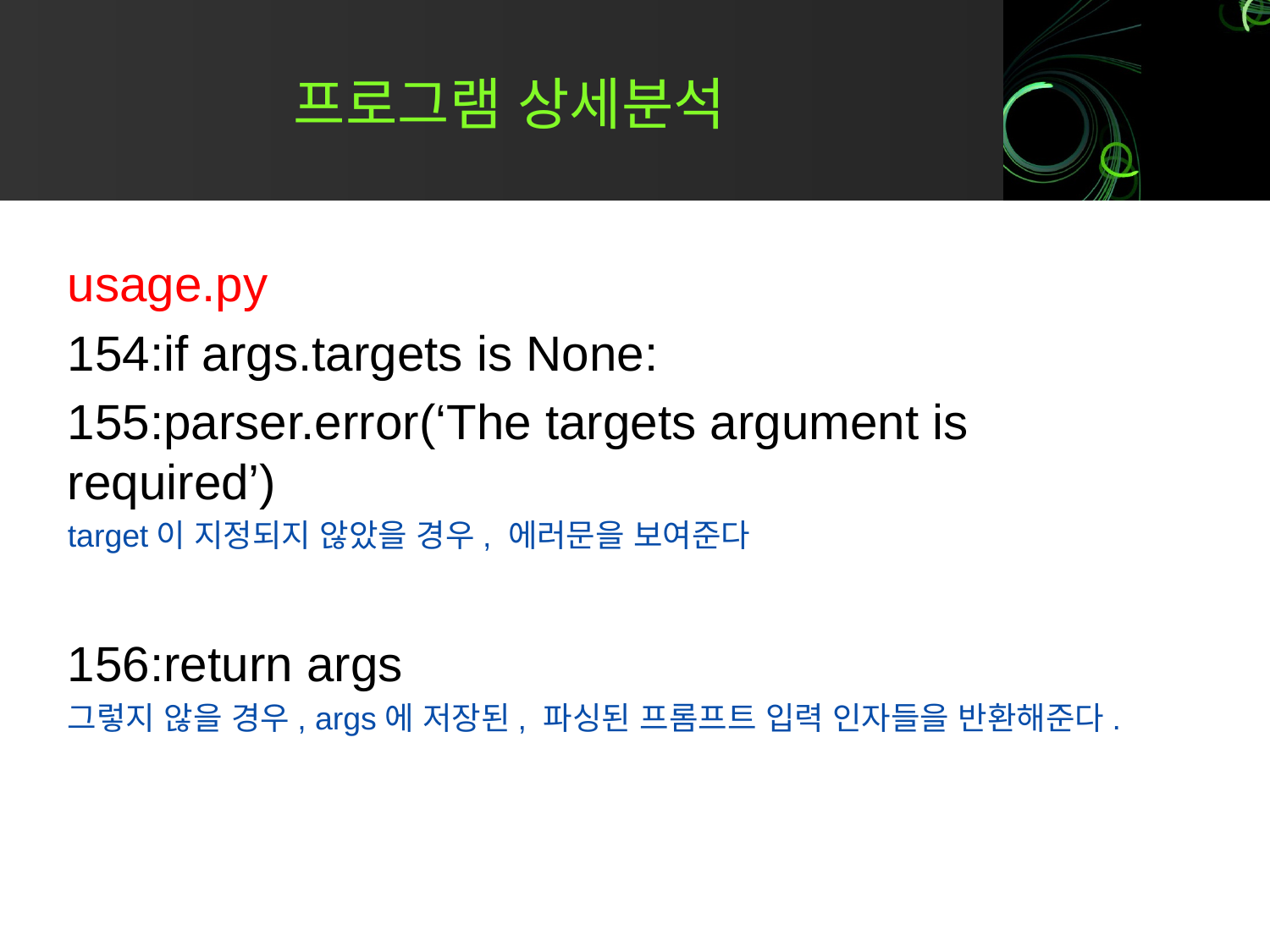

# 프로그램 상세분석

usage.py
154:if args.targets is None:
155:parser.error(‘The targets argument is required’)
target이 지정되지 않았을 경우, 에러문을 보여준다

156:return args
그렇지 않을 경우, args에 저장된, 파싱된 프롬프트 입력 인자들을 반환해준다.